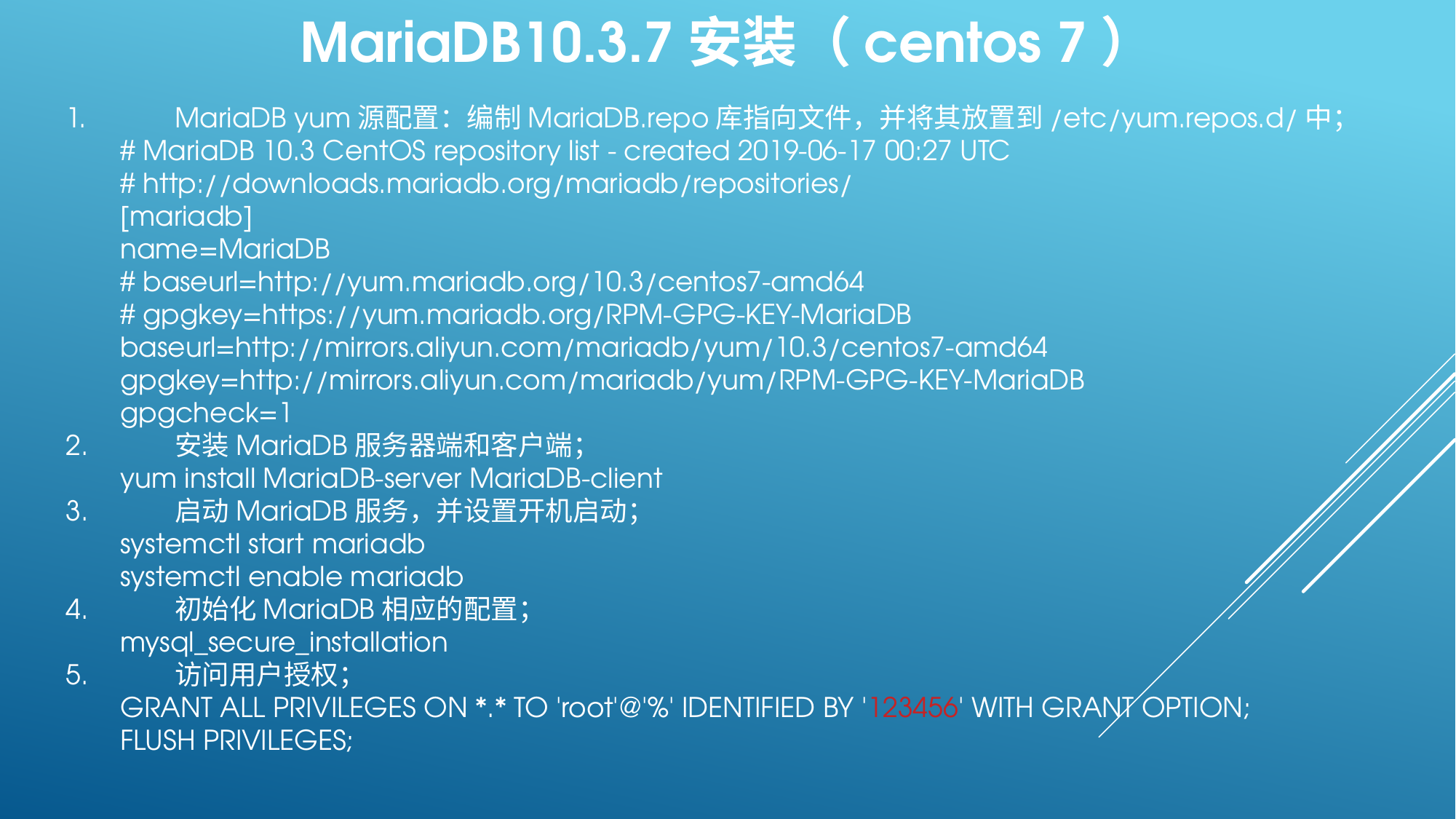

MariaDB10.3.7安装（centos 7）
1.	MariaDB yum源配置：编制MariaDB.repo库指向文件，并将其放置到/etc/yum.repos.d/中；
# MariaDB 10.3 CentOS repository list - created 2019-06-17 00:27 UTC
# http://downloads.mariadb.org/mariadb/repositories/
[mariadb]
name=MariaDB
# baseurl=http://yum.mariadb.org/10.3/centos7-amd64
# gpgkey=https://yum.mariadb.org/RPM-GPG-KEY-MariaDB
baseurl=http://mirrors.aliyun.com/mariadb/yum/10.3/centos7-amd64
gpgkey=http://mirrors.aliyun.com/mariadb/yum/RPM-GPG-KEY-MariaDB
gpgcheck=1
2.	安装MariaDB服务器端和客户端；
yum install MariaDB-server MariaDB-client
3.	启动MariaDB服务，并设置开机启动；
systemctl start mariadb
systemctl enable mariadb
4.	初始化MariaDB相应的配置；
mysql_secure_installation
5.	访问用户授权；
GRANT ALL PRIVILEGES ON *.* TO 'root'@'%' IDENTIFIED BY '123456' WITH GRANT OPTION;
FLUSH PRIVILEGES;